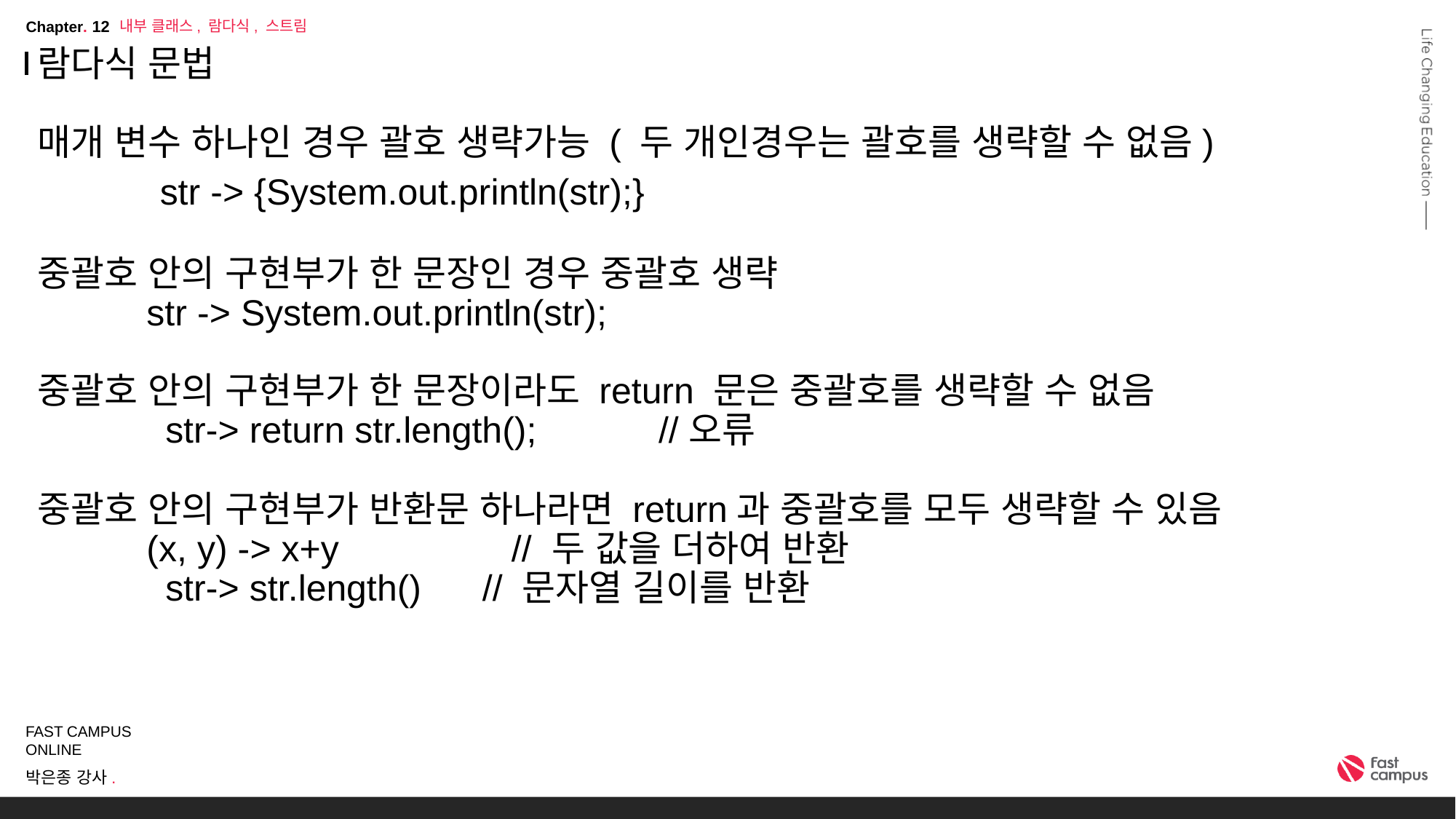

내부 클래스, 람다식, 스트림
12
# 람다식 문법 매개 변수 하나인 경우 괄호 생략가능 ( 두 개인경우는 괄호를 생략할 수 없음) str -> {System.out.println(str);} 중괄호 안의 구현부가 한 문장인 경우 중괄호 생략 str -> System.out.println(str); 중괄호 안의 구현부가 한 문장이라도 return 문은 중괄호를 생략할 수 없음 str-> return str.length();            //오류 중괄호 안의 구현부가 반환문 하나라면 return과 중괄호를 모두 생략할 수 있음 (x, y) -> x+y                 // 두 값을 더하여 반환 str-> str.length()      // 문자열 길이를 반환